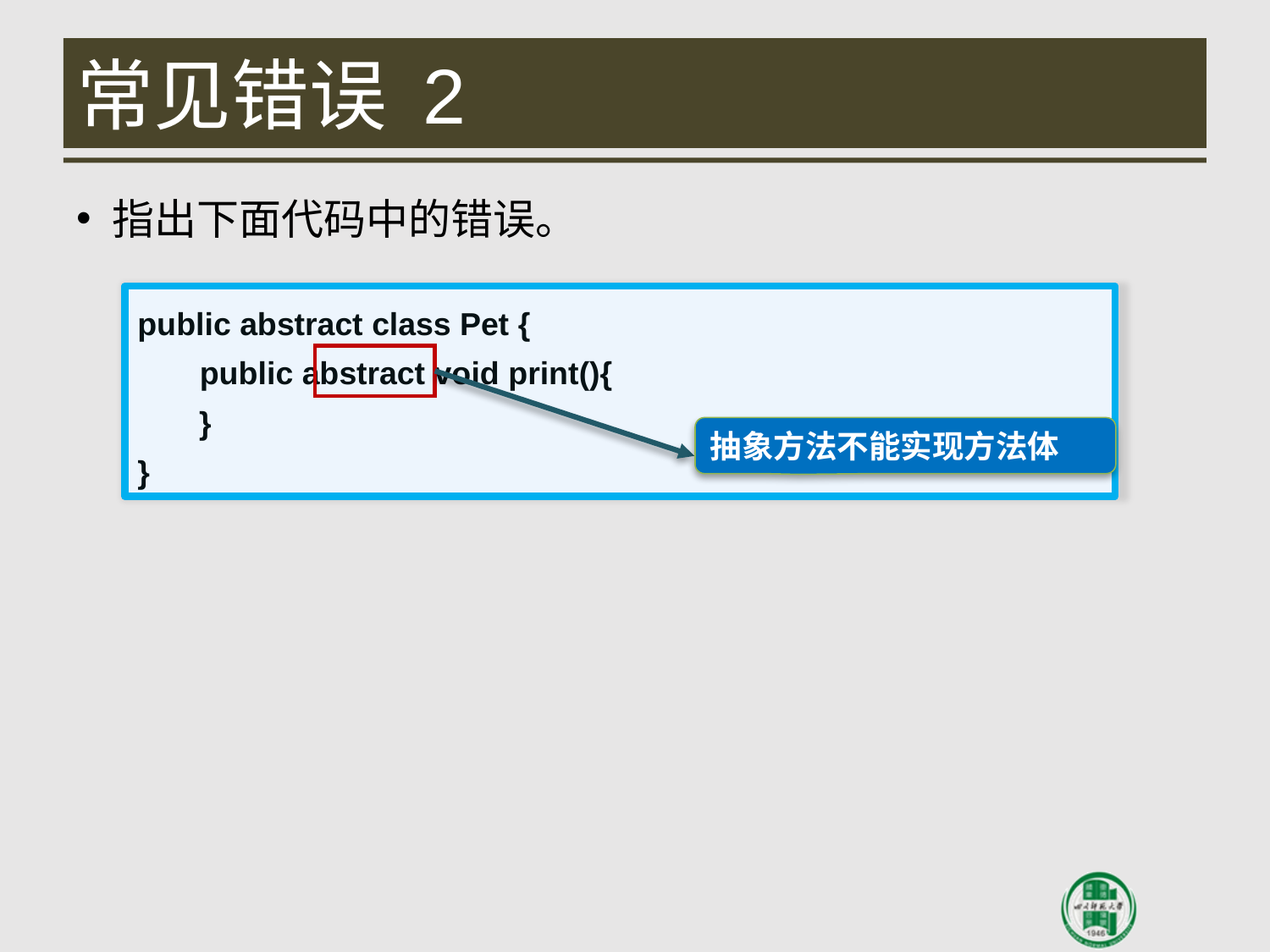

# 常见错误 2
指出下面代码中的错误。
public abstract class Pet {
       public abstract void print(){
	}
}

抽象方法不能实现方法体